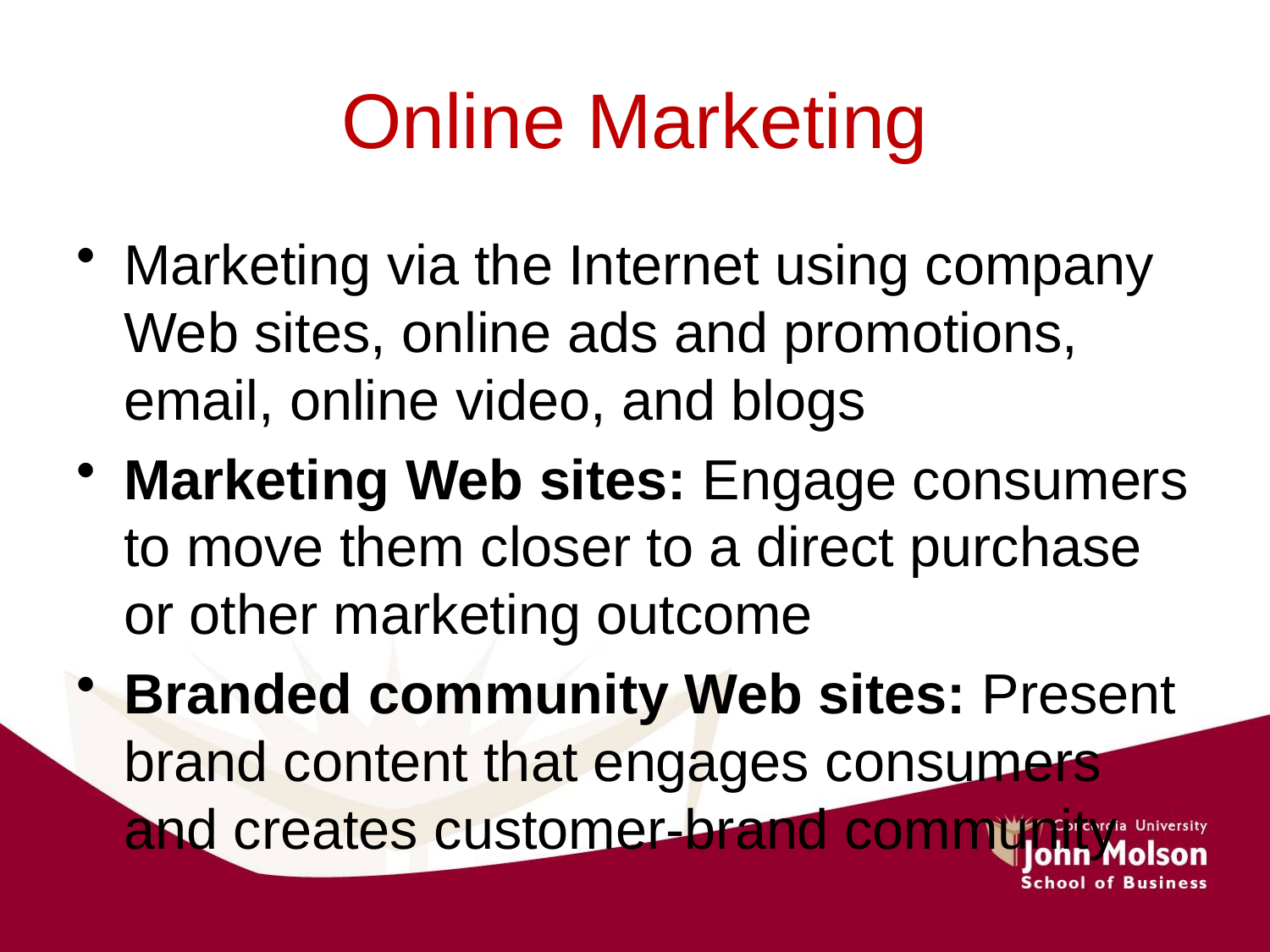

# Online Marketing
Marketing via the Internet using company Web sites, online ads and promotions, email, online video, and blogs
Marketing Web sites: Engage consumers to move them closer to a direct purchase or other marketing outcome
Branded community Web sites: Present brand content that engages consumers and creates customer-brand community

使用公司网站、在线广告和促销、电子邮件、在线视频和博客通过 Internet 进行营销
营销网站：吸引消费者，使他们更接近直接购买或其他营销结果
品牌社区网站：展示吸引消费者并创建客户品牌社区的品牌内容